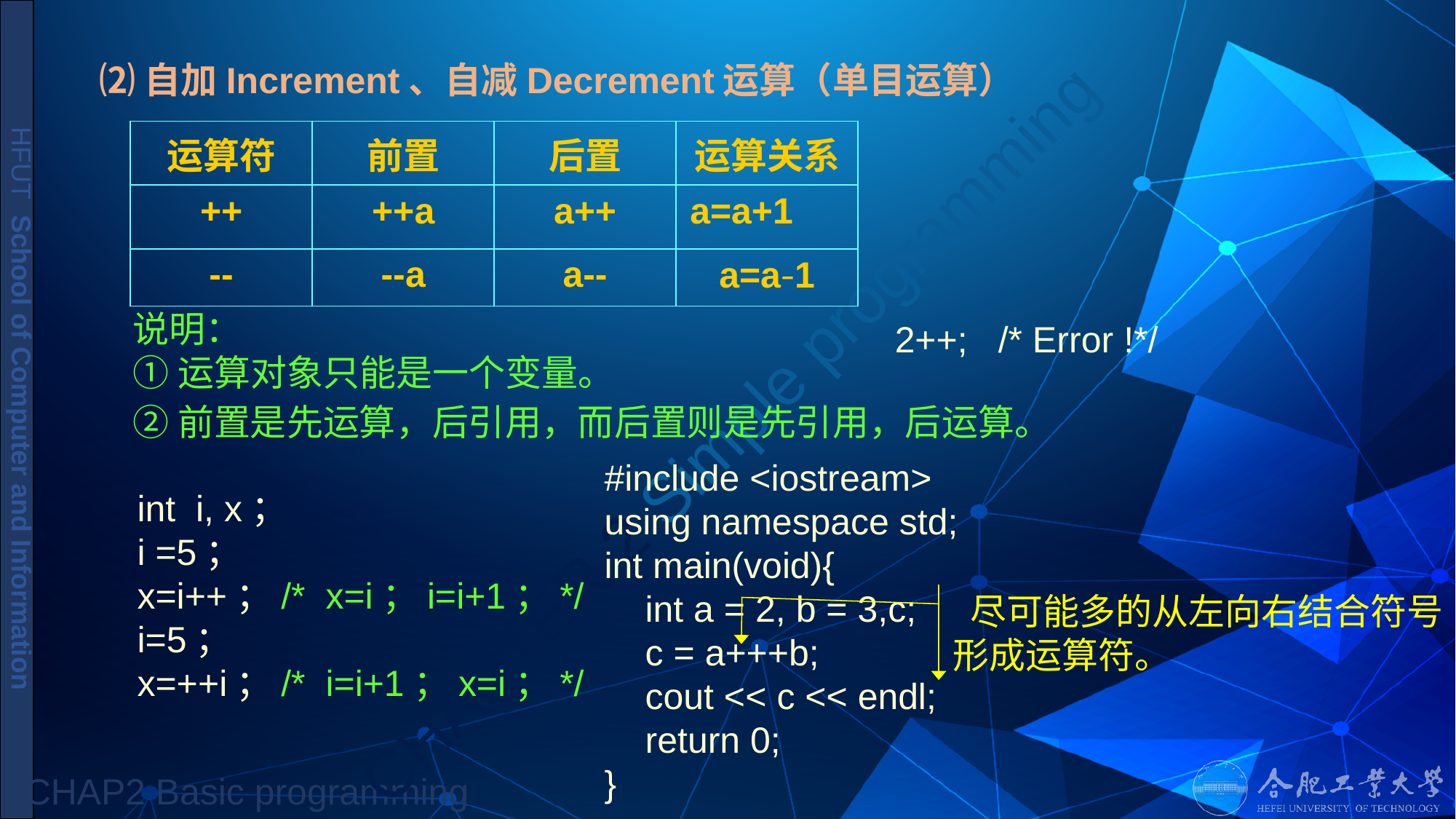

# ⑵自加Increment、自减Decrement运算（单目运算）
| 运算符 | 前置 | 后置 | 运算关系 |
| --- | --- | --- | --- |
| ++ | ++a | a++ | a=a+1 |
| -- | --a | a-- | a=a-1 |
说明：
①运算对象只能是一个变量。
2++;   /* Error !*/
②前置是先运算，后引用，而后置则是先引用，后运算。
#include <iostream>
using namespace std;
int main(void){
    int a = 2, b = 3,c;
    c = a+++b;
    cout << c << endl;
    return 0;
}
int  i, x；
i =5；
x=i++；/*  x=i；i=i+1；*/
i=5；
x=++i；/*  i=i+1；x=i；*/
 尽可能多的从左向右结合符号形成运算符。